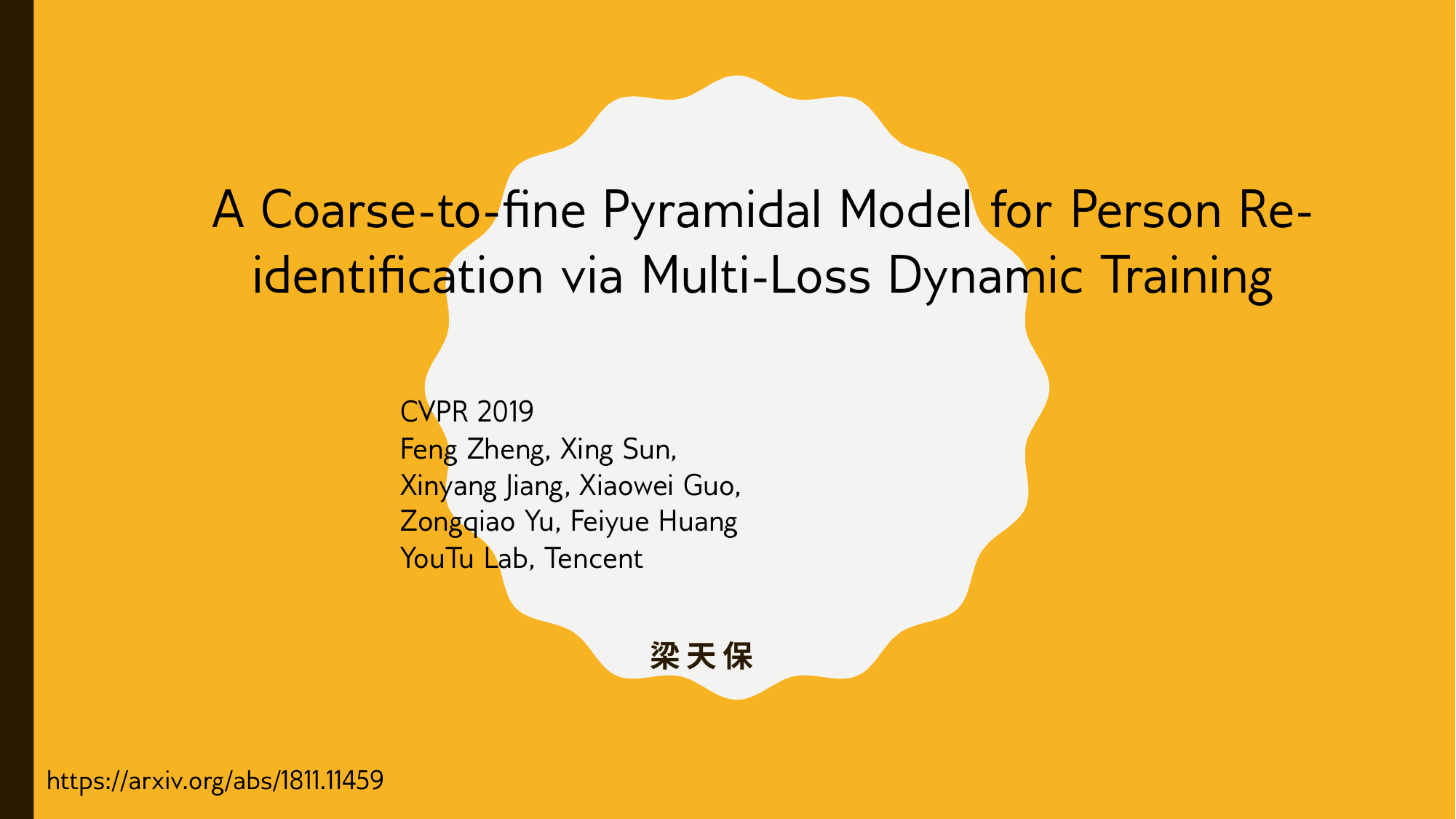

A Coarse-to-fine Pyramidal Model for Person Re-identification via Multi-Loss Dynamic Training
CVPR 2019
Feng Zheng, Xing Sun,
Xinyang Jiang, Xiaowei Guo,
Zongqiao Yu, Feiyue Huang
YouTu Lab, Tencent
梁天保
https://arxiv.org/abs/1811.11459